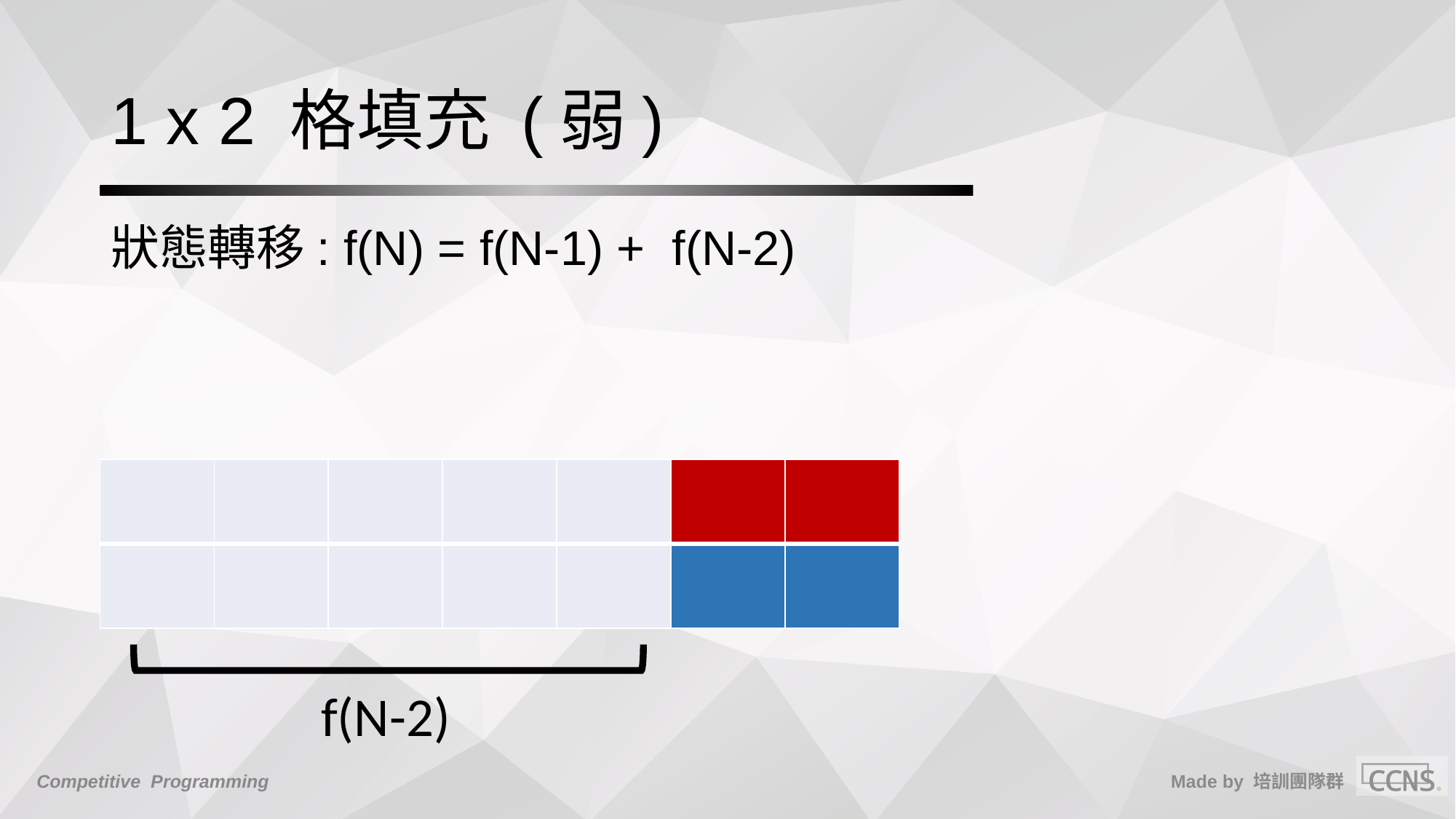

# 1 x 2 格填充 (弱)
狀態轉移: f(N) = f(N-1) +  f(N-2)

|  |  |  |  |  |  |  |
| --- | --- | --- | --- | --- | --- | --- |
|  |  |  |  |  |  |  |
f(N-2)